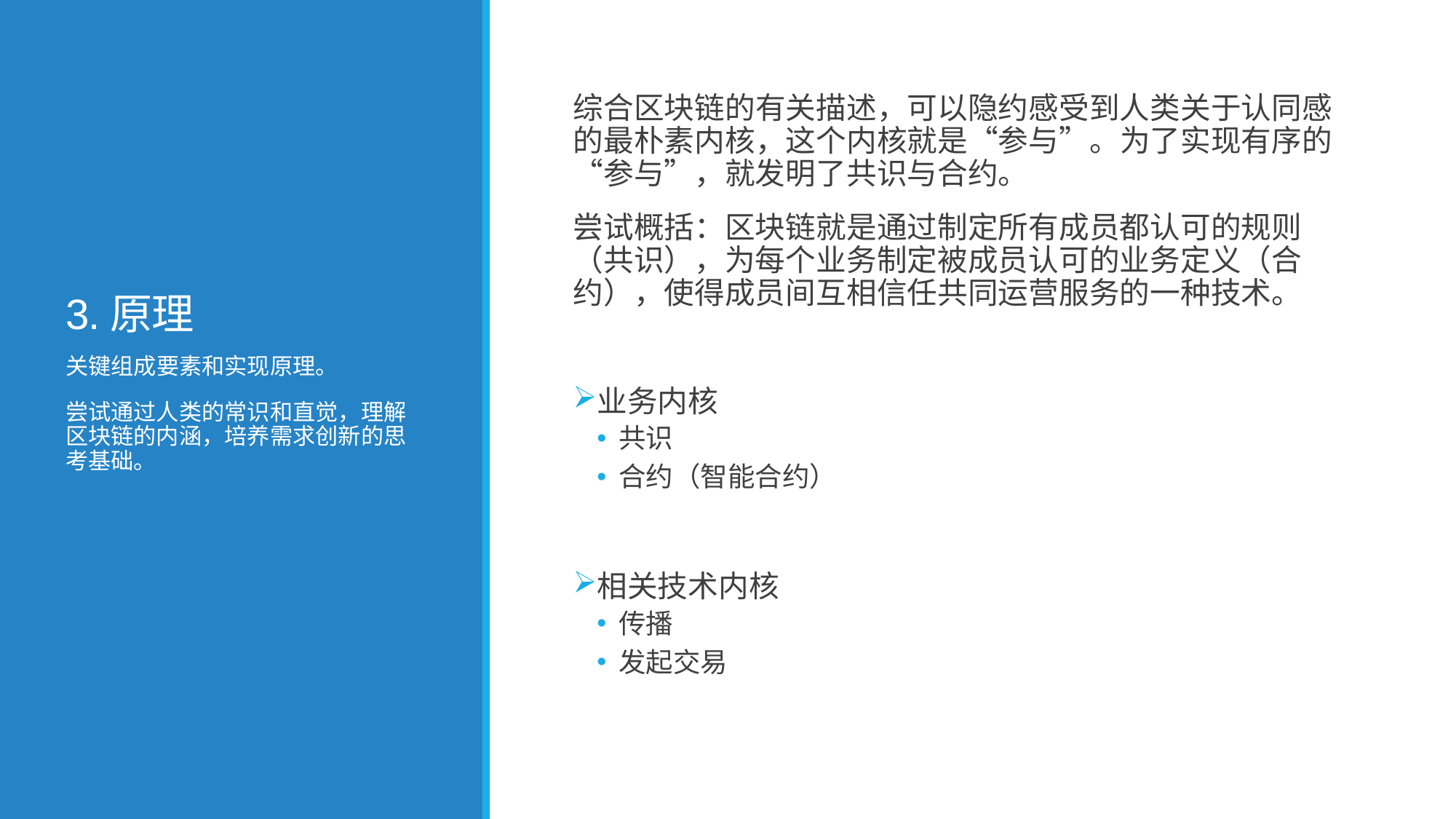

# 3.原理
综合区块链的有关描述，可以隐约感受到人类关于认同感的最朴素内核，这个内核就是“参与”。为了实现有序的“参与”，就发明了共识与合约。
尝试概括：区块链就是通过制定所有成员都认可的规则（共识），为每个业务制定被成员认可的业务定义（合约），使得成员间互相信任共同运营服务的一种技术。

业务内核
共识
合约（智能合约）

相关技术内核
传播
发起交易
关键组成要素和实现原理。
尝试通过人类的常识和直觉，理解区块链的内涵，培养需求创新的思考基础。